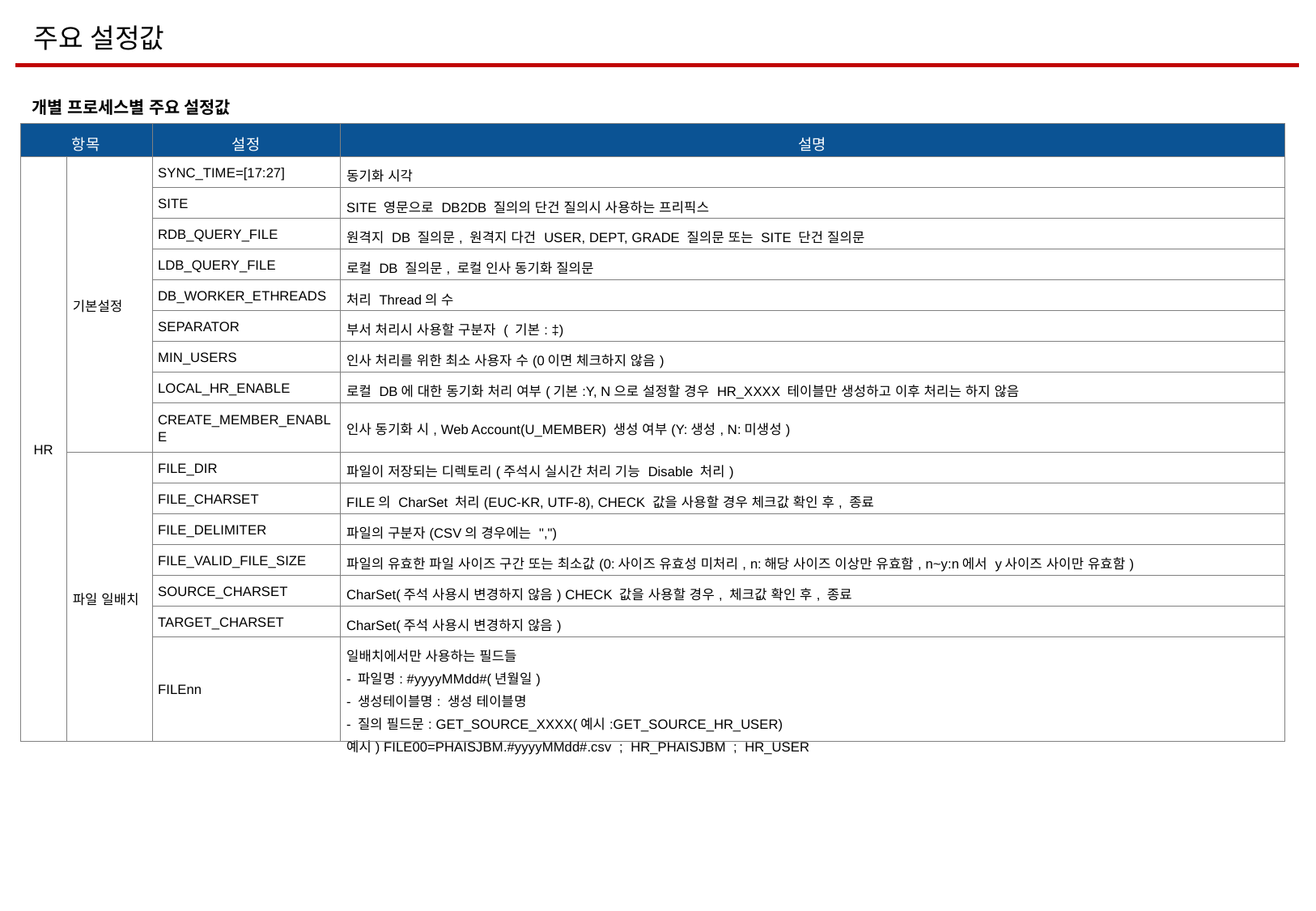

주요 설정값
개별 프로세스별 주요 설정값
| 항목 |  | 설정 | 설명 |
| --- | --- | --- | --- |
| HR | 기본설정 | SYNC\_TIME=[17:27] | 동기화 시각 |
|  |  | SITE | SITE 영문으로 DB2DB 질의의 단건 질의시 사용하는 프리픽스 |
|  |  | RDB\_QUERY\_FILE | 원격지 DB 질의문, 원격지 다건 USER, DEPT, GRADE 질의문 또는 SITE 단건 질의문 |
|  |  | LDB\_QUERY\_FILE | 로컬 DB 질의문, 로컬 인사 동기화 질의문 |
|  |  | DB\_WORKER\_ETHREADS | 처리 Thread의 수 |
|  |  | SEPARATOR | 부서 처리시 사용할 구분자 ( 기본: ‡) |
|  |  | MIN\_USERS | 인사 처리를 위한 최소 사용자 수(0이면 체크하지 않음) |
|  |  | LOCAL\_HR\_ENABLE | 로컬 DB에 대한 동기화 처리 여부(기본:Y, N으로 설정할 경우 HR\_XXXX 테이블만 생성하고 이후 처리는 하지 않음 |
|  |  | CREATE\_MEMBER\_ENABLE | 인사 동기화 시, Web Account(U\_MEMBER) 생성 여부(Y:생성, N:미생성) |
|  | 파일 일배치 | FILE\_DIR | 파일이 저장되는 디렉토리(주석시 실시간 처리 기능 Disable 처리) |
|  |  | FILE\_CHARSET | FILE의 CharSet 처리(EUC-KR, UTF-8), CHECK 값을 사용할 경우 체크값 확인 후, 종료 |
|  |  | FILE\_DELIMITER | 파일의 구분자(CSV의 경우에는 ",") |
|  |  | FILE\_VALID\_FILE\_SIZE | 파일의 유효한 파일 사이즈 구간 또는 최소값(0:사이즈 유효성 미처리, n:해당 사이즈 이상만 유효함, n~y:n에서 y사이즈 사이만 유효함) |
|  |  | SOURCE\_CHARSET | CharSet(주석 사용시 변경하지 않음) CHECK 값을 사용할 경우, 체크값 확인 후, 종료 |
|  |  | TARGET\_CHARSET | CharSet(주석 사용시 변경하지 않음) |
|  |  | FILEnn | 일배치에서만 사용하는 필드들 - 파일명: #yyyyMMdd#(년월일) - 생성테이블명: 생성 테이블명 - 질의 필드문: GET\_SOURCE\_XXXX(예시:GET\_SOURCE\_HR\_USER) 예시) FILE00=PHAISJBM.#yyyyMMdd#.csv ; HR\_PHAISJBM ; HR\_USER |